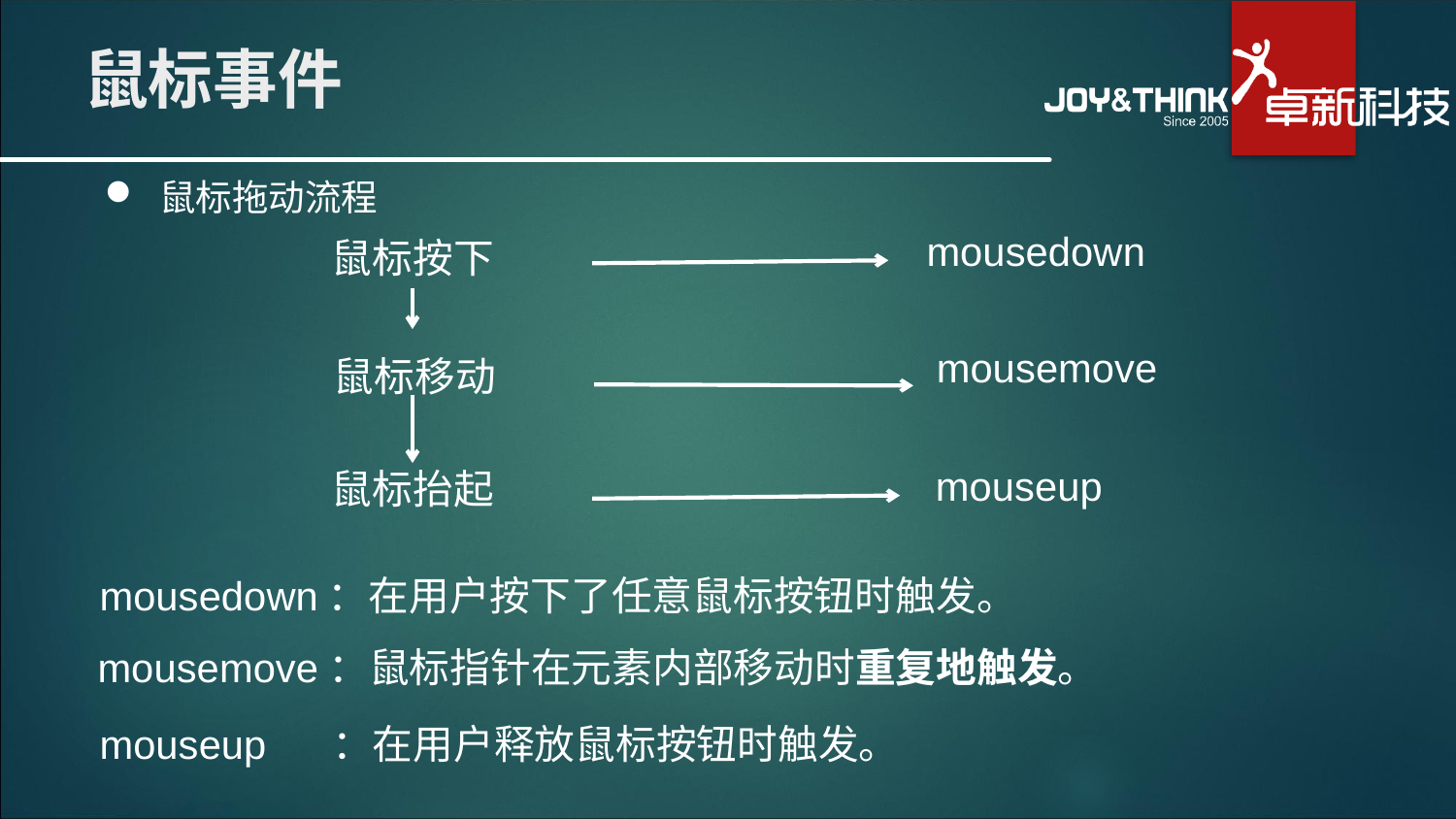

# 鼠标事件
鼠标拖动流程
mousedown
鼠标按下
mousemove
鼠标移动
mouseup
鼠标抬起
   mousedown：在用户按下了任意鼠标按钮时触发。
   mousemove：鼠标指针在元素内部移动时重复地触发。
   mouseup     ：在用户释放鼠标按钮时触发。